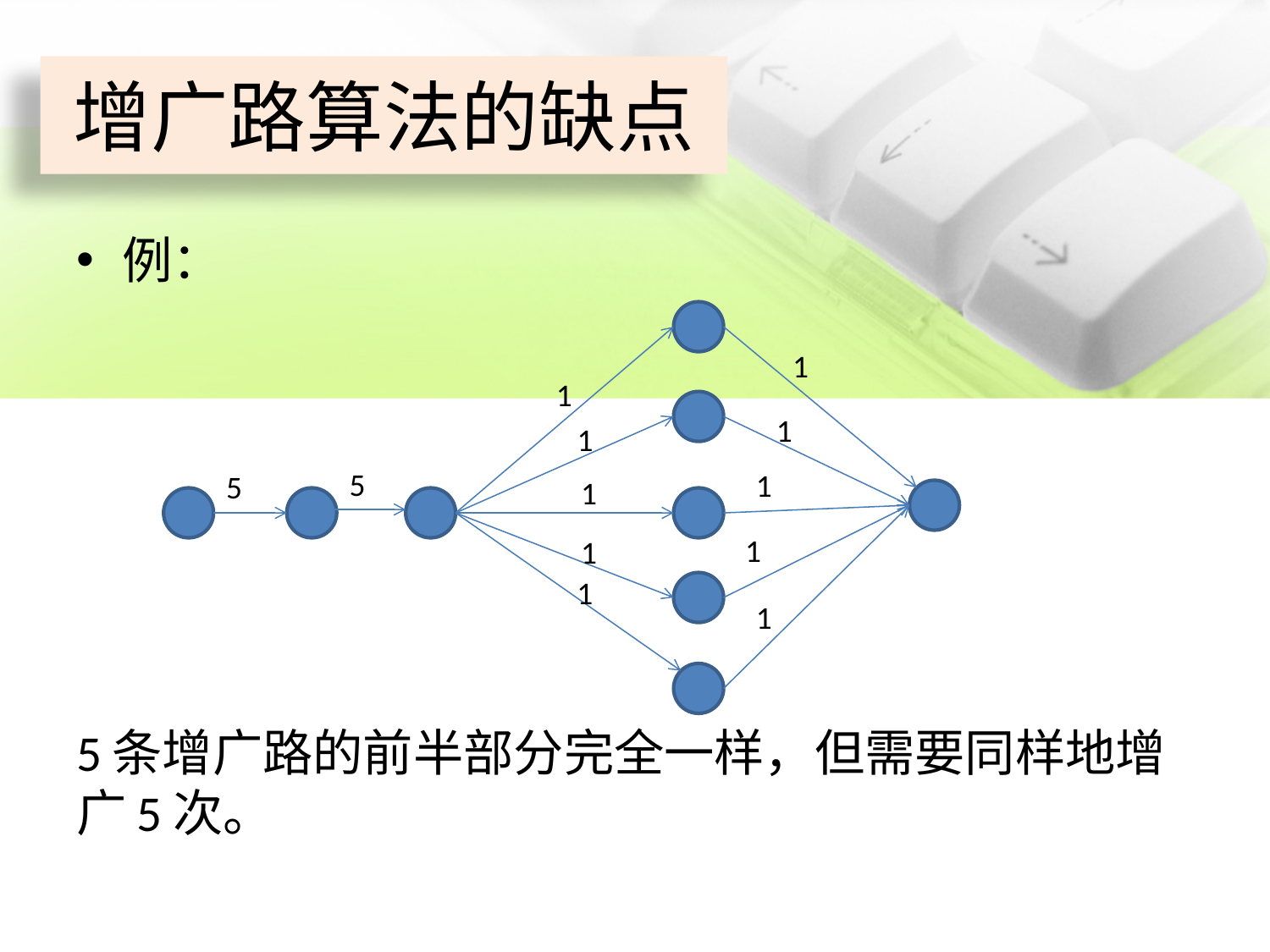

# 增广路算法的缺点
例：

5条增广路的前半部分完全一样，但需要同样地增广5次。

1
1

1
1
5
1
5
1

1
1
1

1